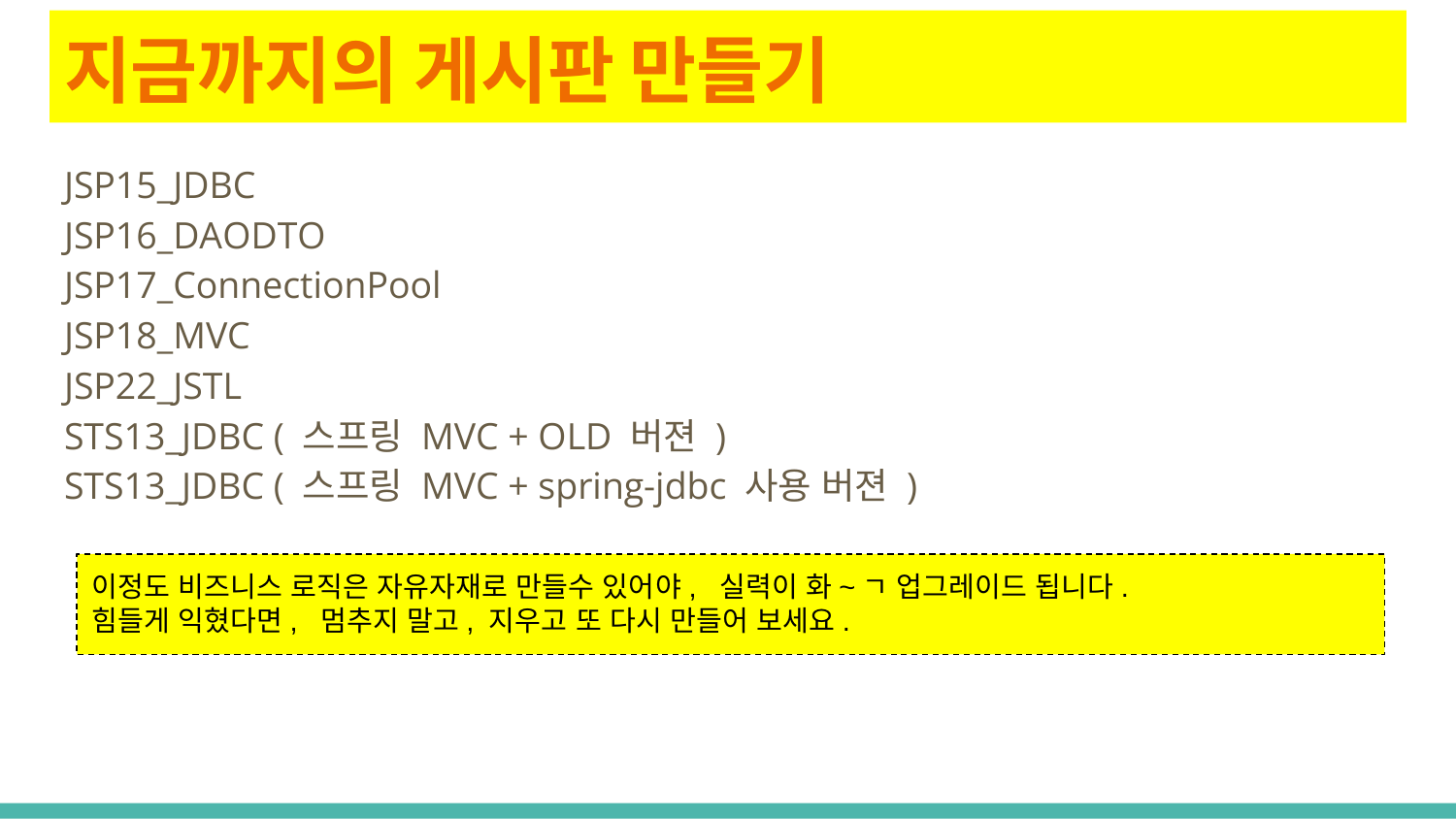

# 지금까지의 게시판 만들기
JSP15_JDBC
JSP16_DAODTO
JSP17_ConnectionPool
JSP18_MVC
JSP22_JSTL
STS13_JDBC ( 스프링 MVC + OLD 버젼 )
STS13_JDBC ( 스프링 MVC + spring-jdbc 사용 버젼 )
이정도 비즈니스 로직은 자유자재로 만들수 있어야,  실력이 화~ㄱ 업그레이드 됩니다.
힘들게 익혔다면,  멈추지 말고, 지우고 또 다시 만들어 보세요.